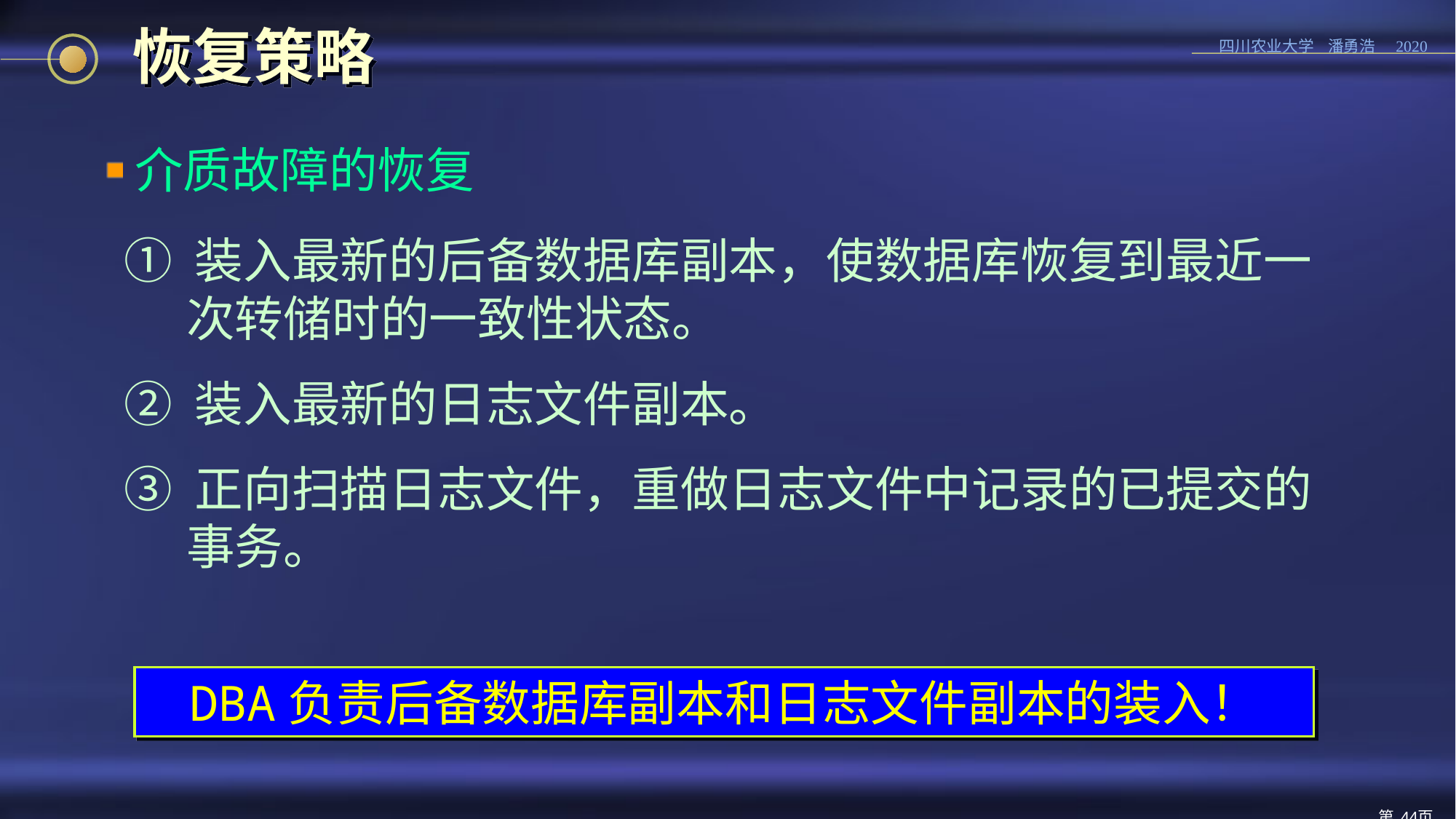

# 恢复策略
介质故障的恢复
① 装入最新的后备数据库副本，使数据库恢复到最近一次转储时的一致性状态。
② 装入最新的日志文件副本。
③ 正向扫描日志文件，重做日志文件中记录的已提交的事务。
DBA负责后备数据库副本和日志文件副本的装入！